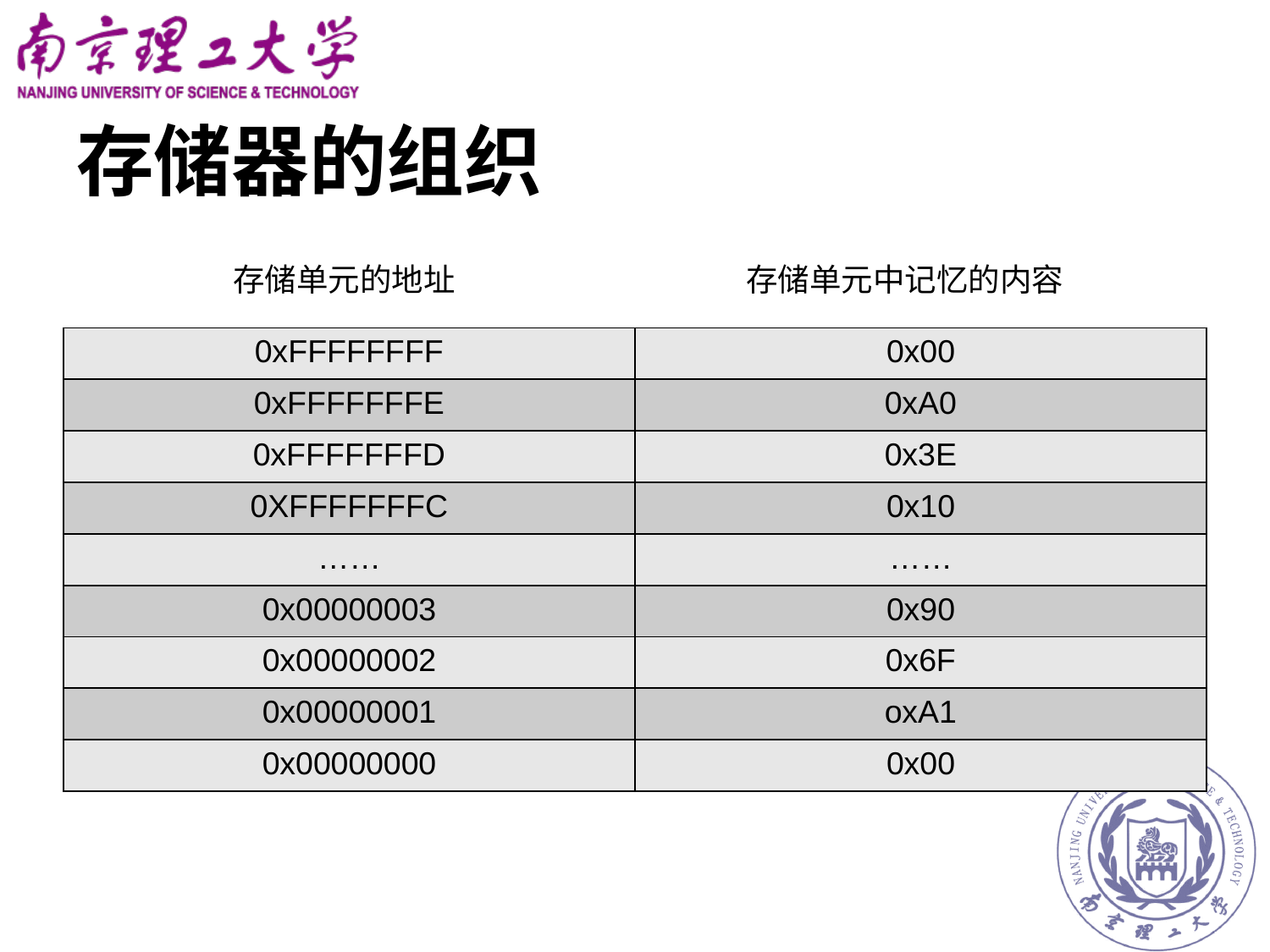

# 存储器的组织
存储单元的地址
存储单元中记忆的内容
| 0xFFFFFFFF | 0x00 |
| --- | --- |
| 0xFFFFFFFE | 0xA0 |
| 0xFFFFFFFD | 0x3E |
| 0XFFFFFFFC | 0x10 |
| …… | …… |
| 0x00000003 | 0x90 |
| 0x00000002 | 0x6F |
| 0x00000001 | oxA1 |
| 0x00000000 | 0x00 |